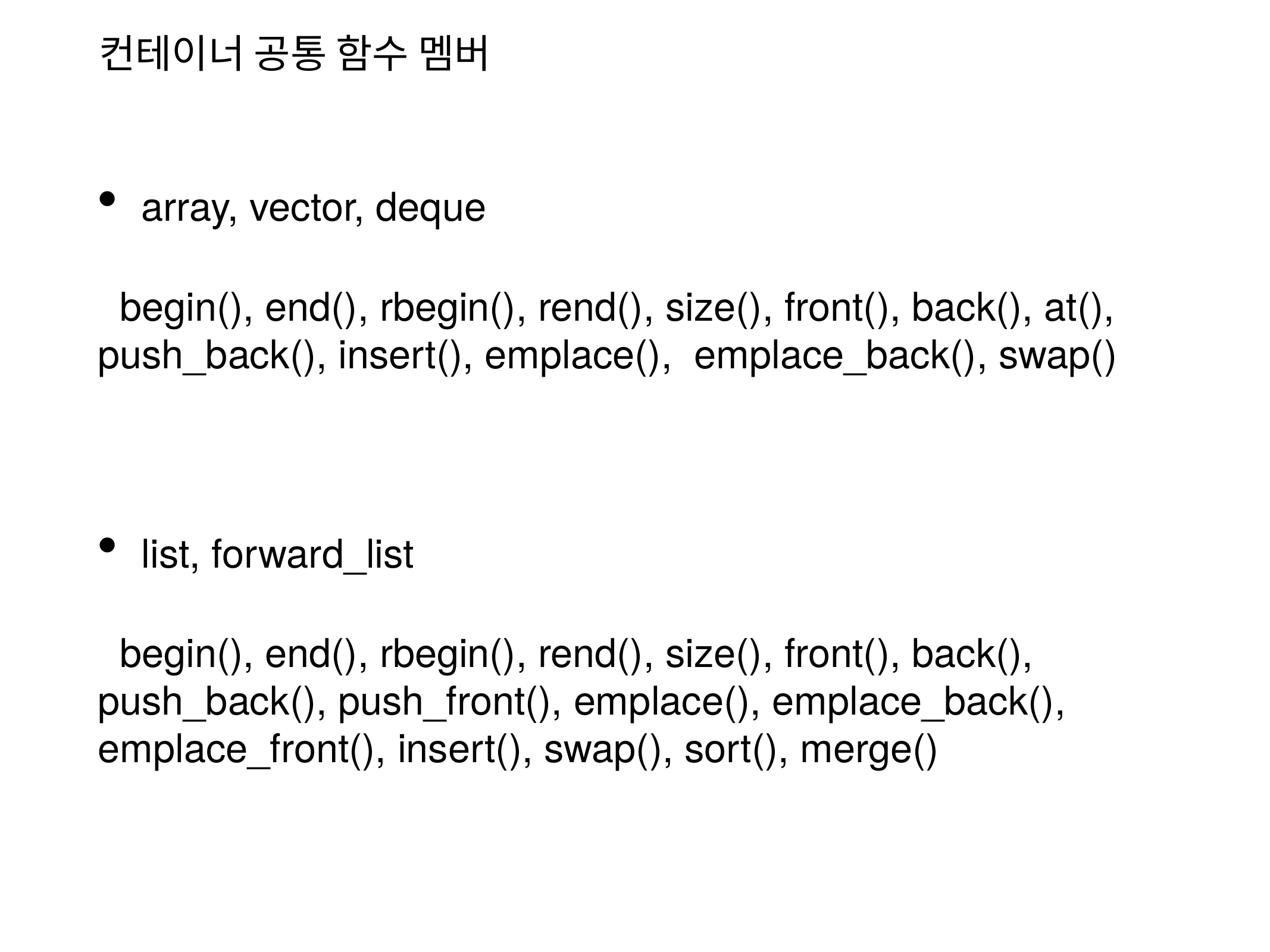

컨테이너 공통 함수 멤버
array, vector, deque
  begin(), end(), rbegin(), rend(), size(), front(), back(), at(), push_back(), insert(), emplace(),  emplace_back(), swap()

list, forward_list
  begin(), end(), rbegin(), rend(), size(), front(), back(), push_back(), push_front(), emplace(), emplace_back(), emplace_front(), insert(), swap(), sort(), merge()